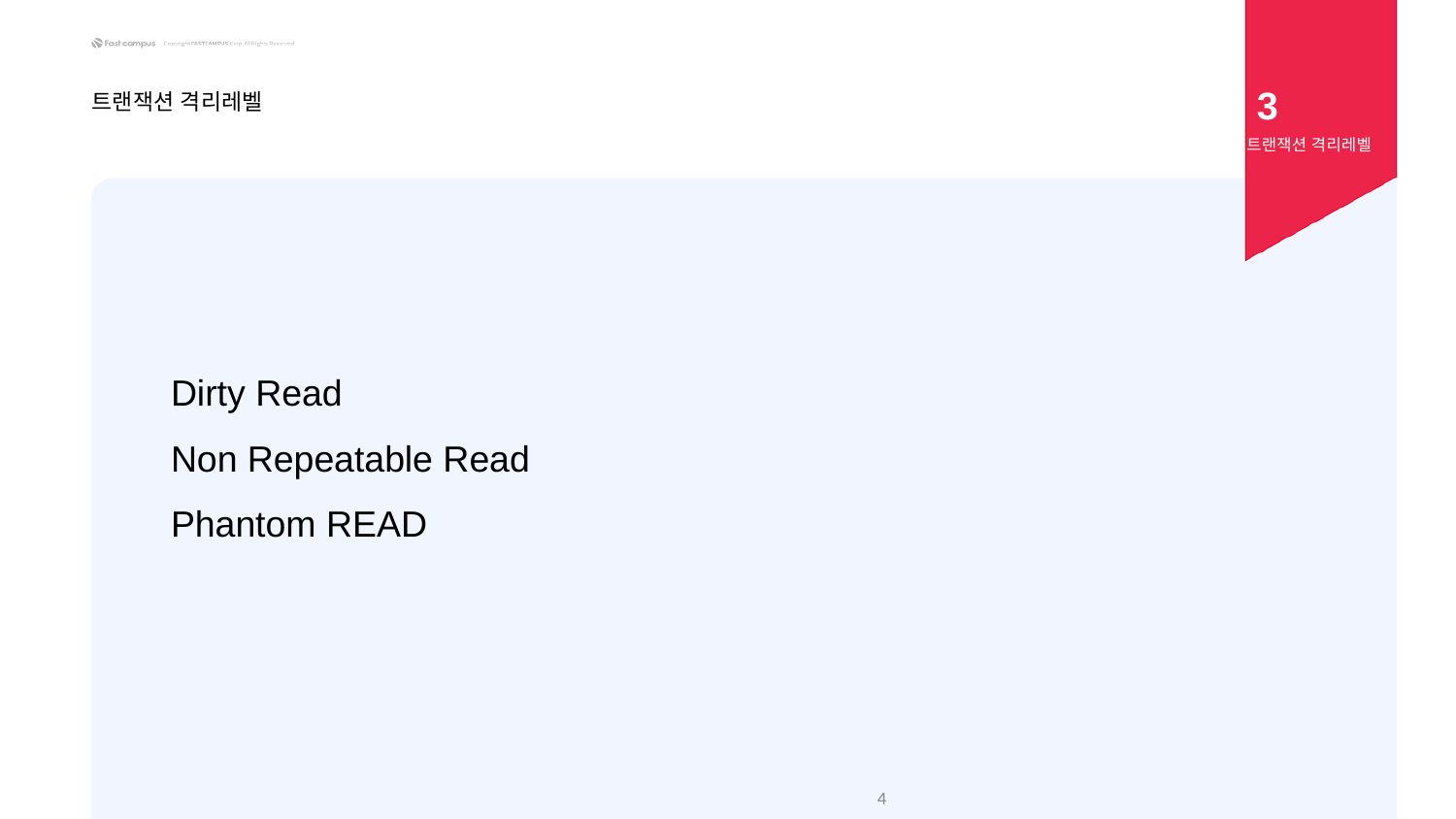

3
트랜잭션 격리레벨
트랜잭션 격리레벨
Dirty Read
Non Repeatable Read
Phantom READ
4